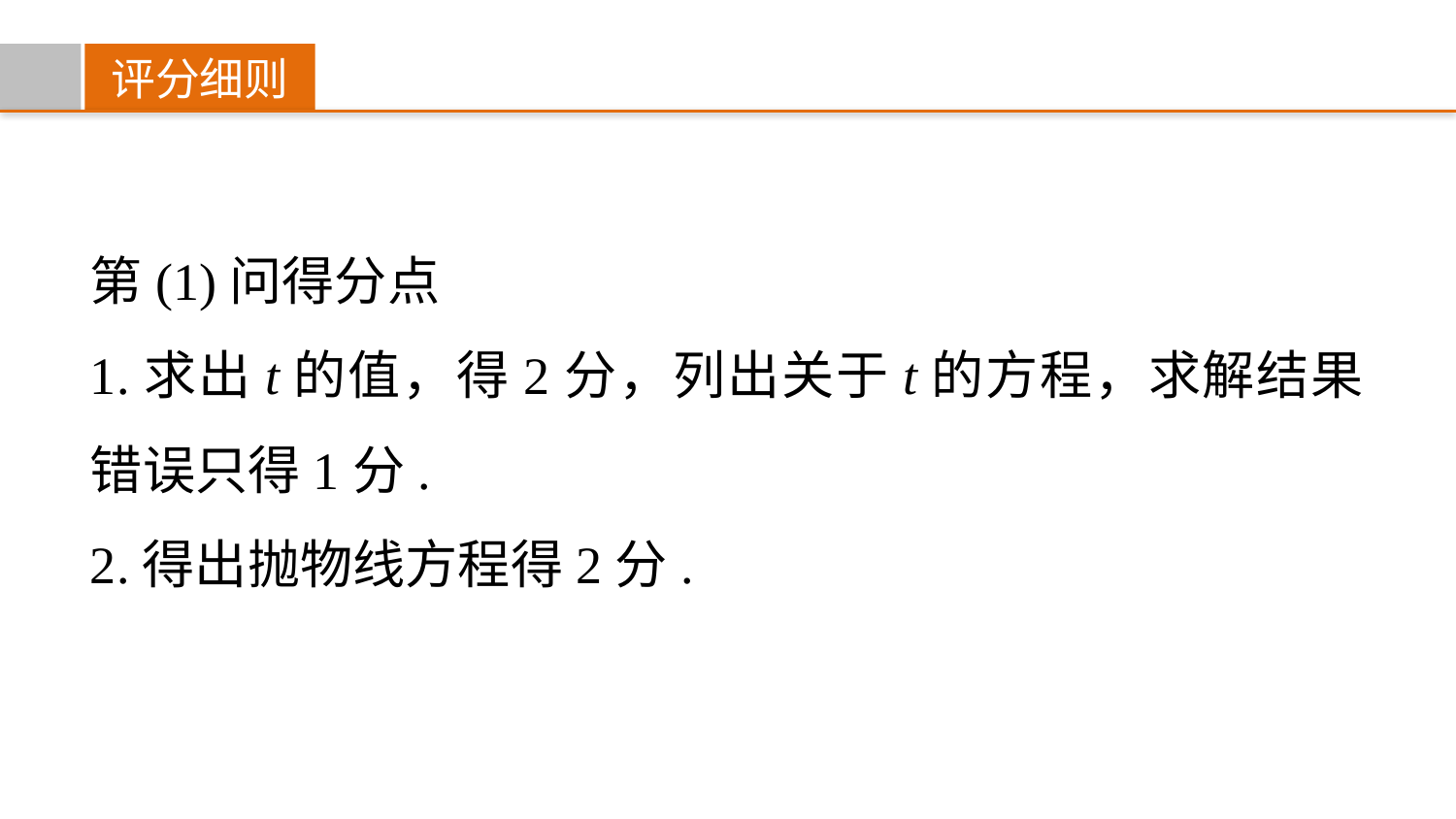

评分细则
第(1)问得分点
1.求出t的值，得2分，列出关于t的方程，求解结果错误只得1分.
2.得出抛物线方程得2分.